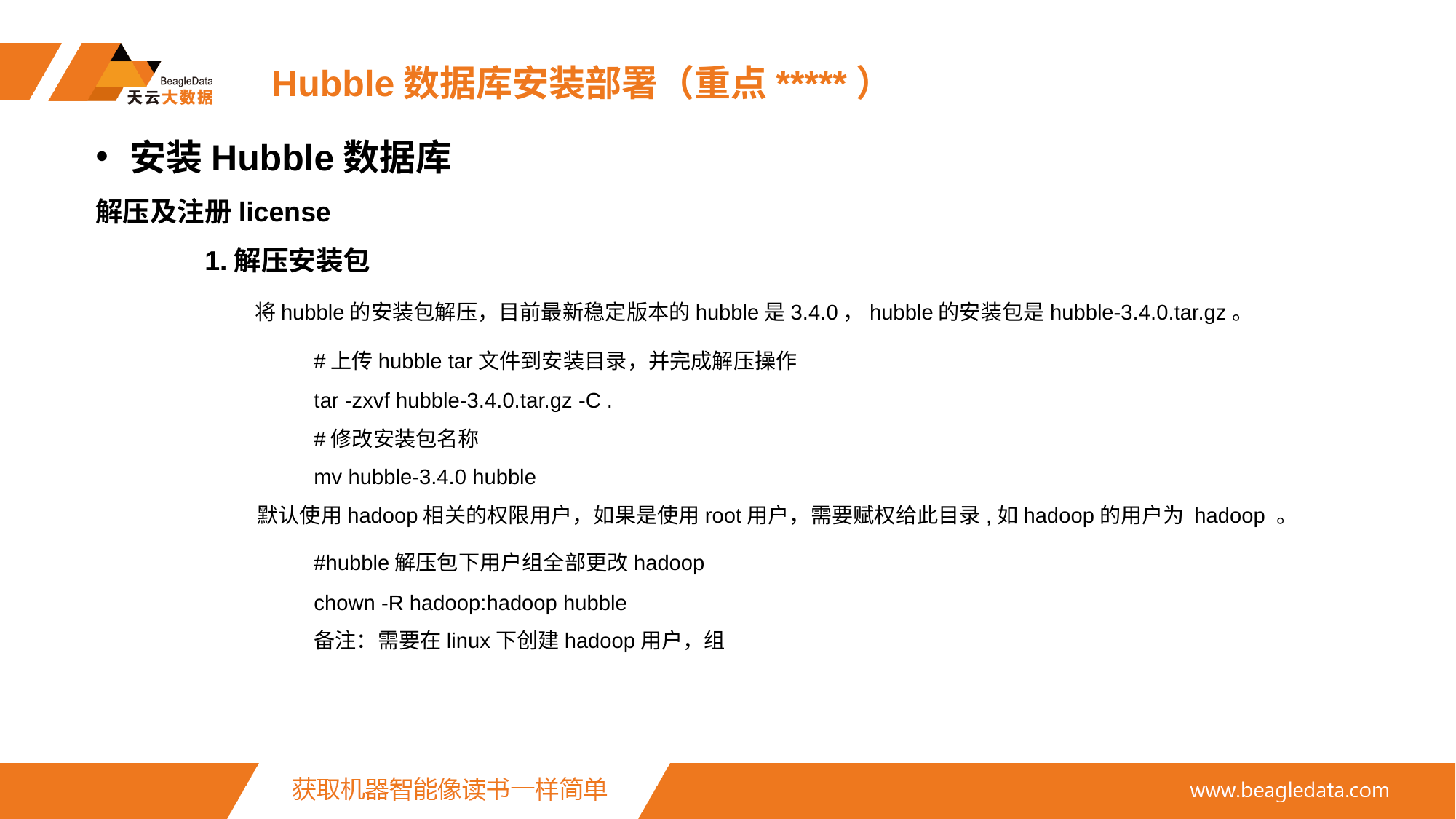

# Hubble数据库安装部署（重点*****）
安装Hubble数据库
解压及注册license
	1.解压安装包
	       将hubble的安装包解压，目前最新稳定版本的hubble是3.4.0，hubble的安装包是hubble-3.4.0.tar.gz。
	       	#上传hubble tar文件到安装目录，并完成解压操作
		tar -zxvf hubble-3.4.0.tar.gz -C .
		#修改安装包名称
		mv hubble-3.4.0 hubble
	          默认使用hadoop相关的权限用户，如果是使用root用户，需要赋权给此目录,如hadoop的用户为 hadoop 。
		#hubble解压包下用户组全部更改hadoop
		chown -R hadoop:hadoop hubble
		备注：需要在linux下创建hadoop用户，组